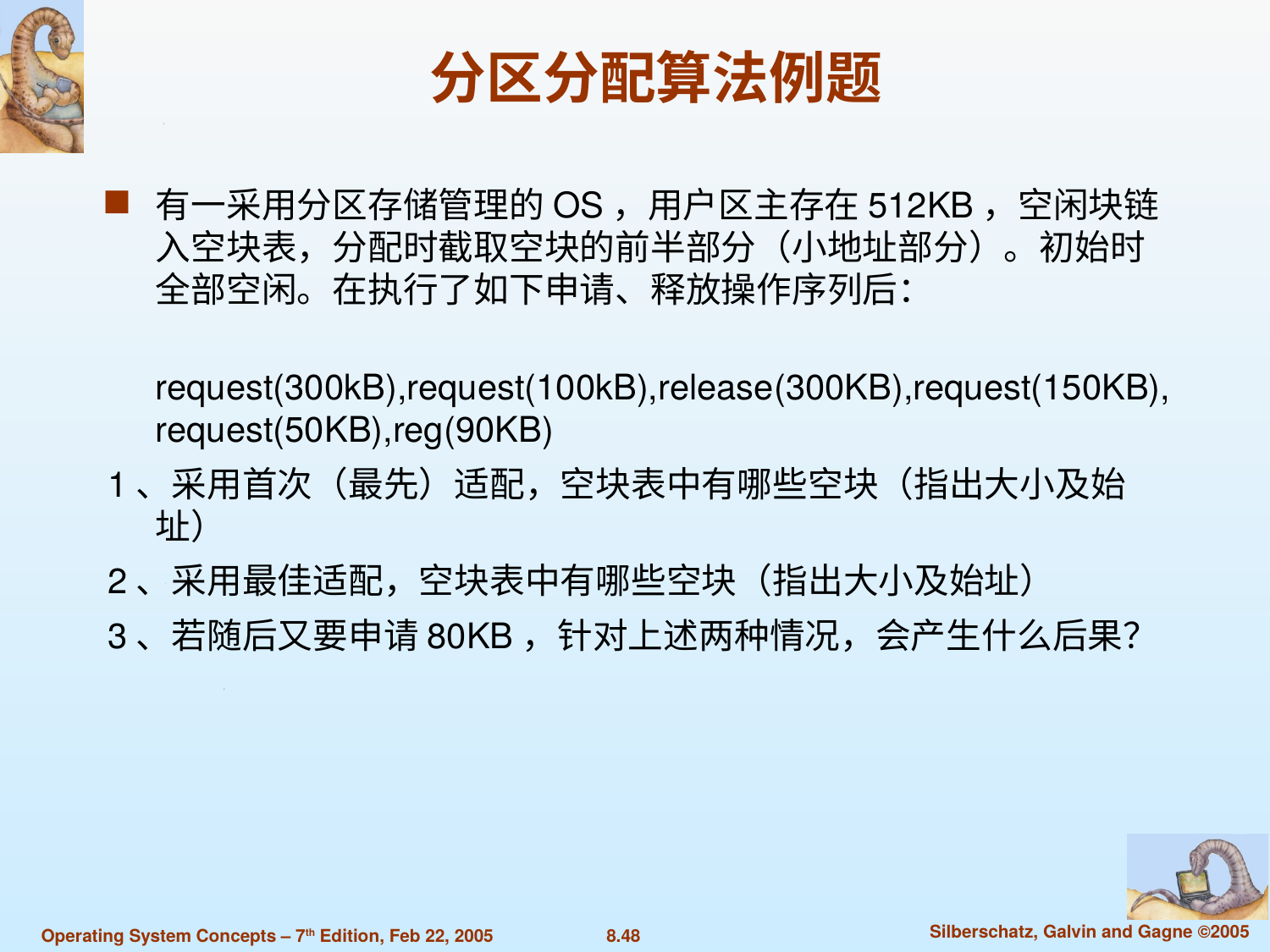

分区分配算法例题
有一采用分区存储管理的OS，用户区主存在512KB，空闲块链入空块表，分配时截取空块的前半部分（小地址部分）。初始时全部空闲。在执行了如下申请、释放操作序列后：
     request(300kB),request(100kB),release(300KB),request(150KB),request(50KB),reg(90KB)
1、采用首次（最先）适配，空块表中有哪些空块（指出大小及始址）
2、采用最佳适配，空块表中有哪些空块（指出大小及始址）
3、若随后又要申请80KB，针对上述两种情况，会产生什么后果？